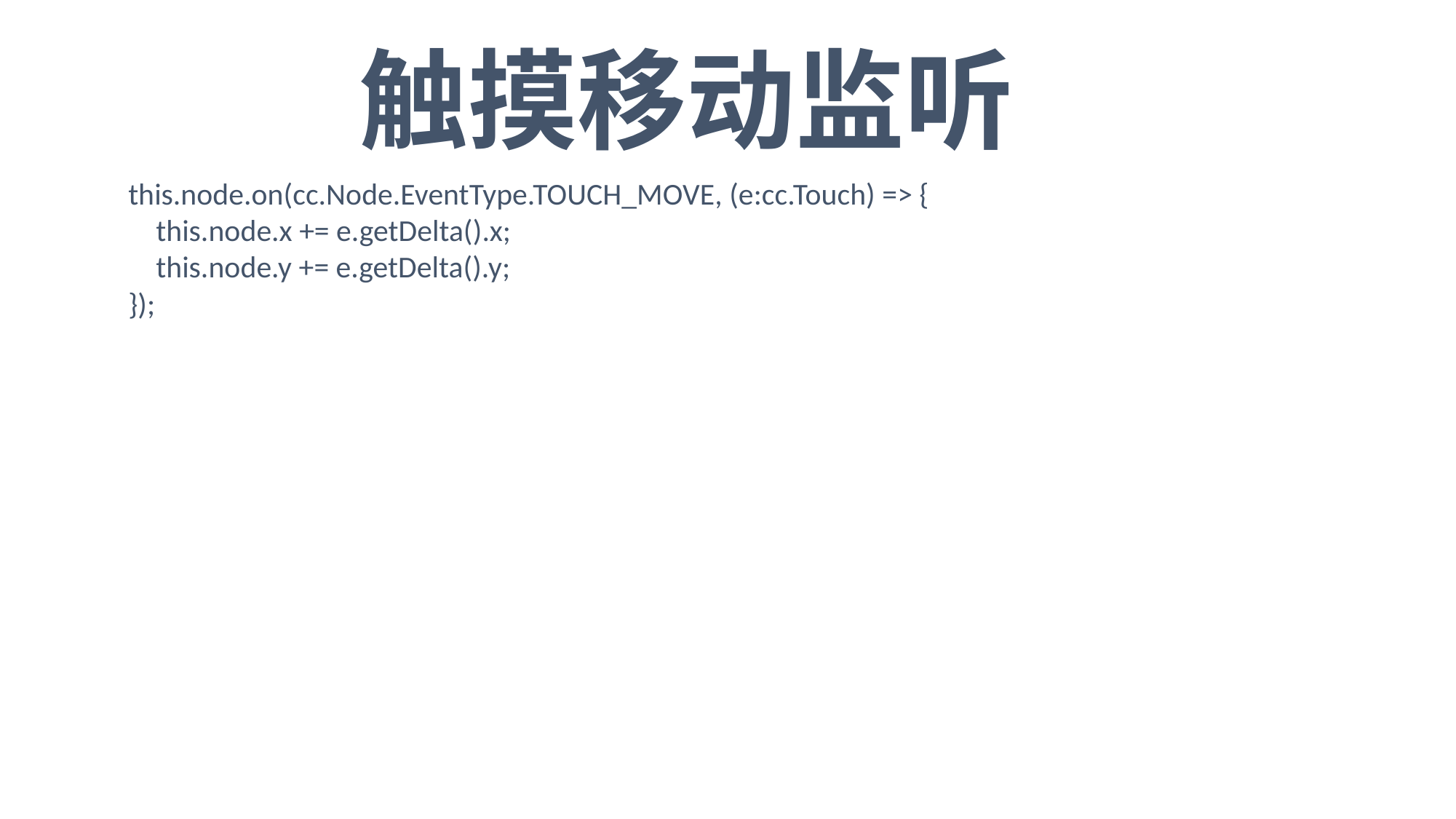

触摸移动监听
        this.node.on(cc.Node.EventType.TOUCH_MOVE, (e:cc.Touch) => {
            this.node.x += e.getDelta().x;
            this.node.y += e.getDelta().y;
        });